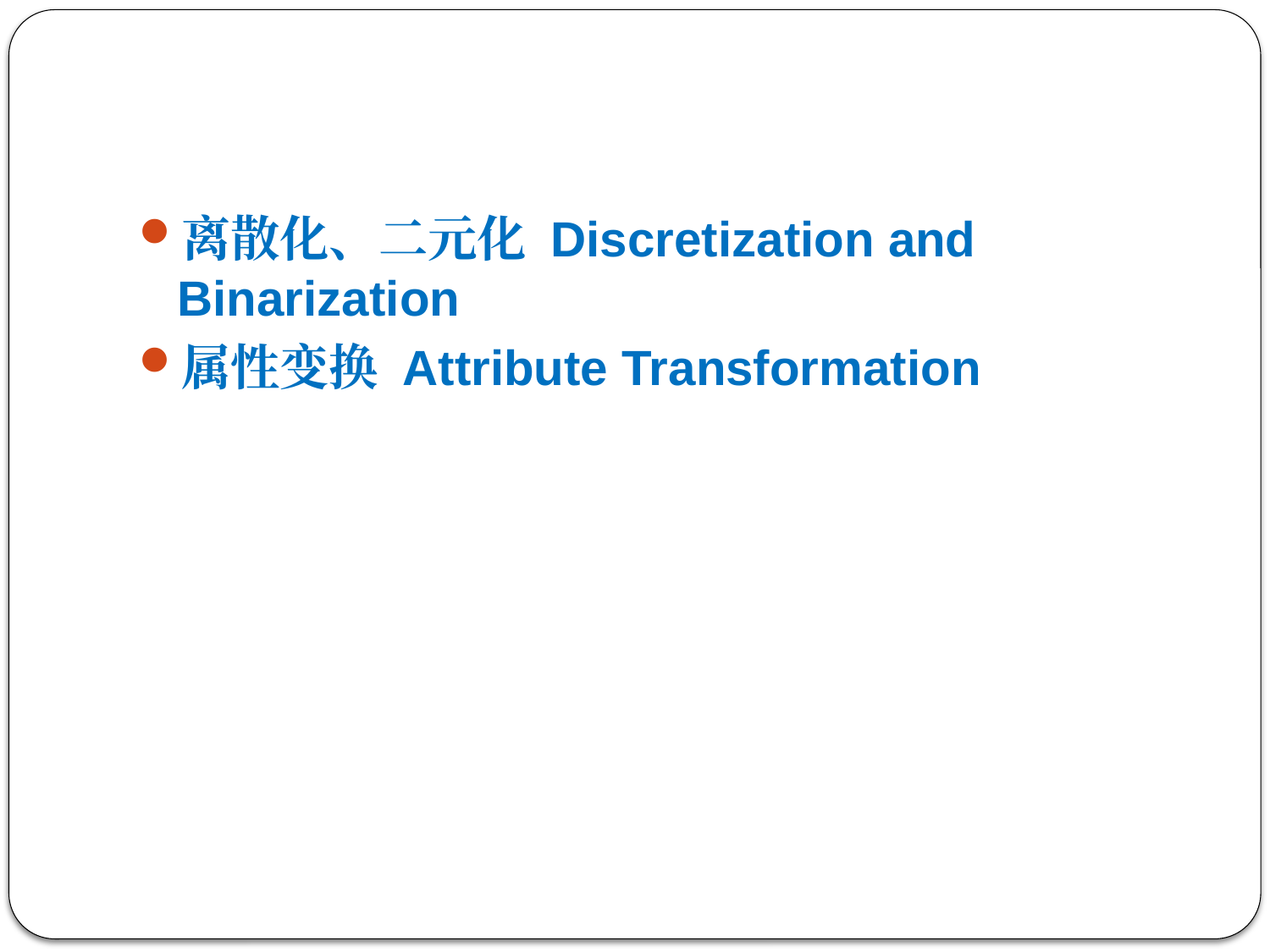

离散化、二元化 Discretization and Binarization
属性变换 Attribute Transformation